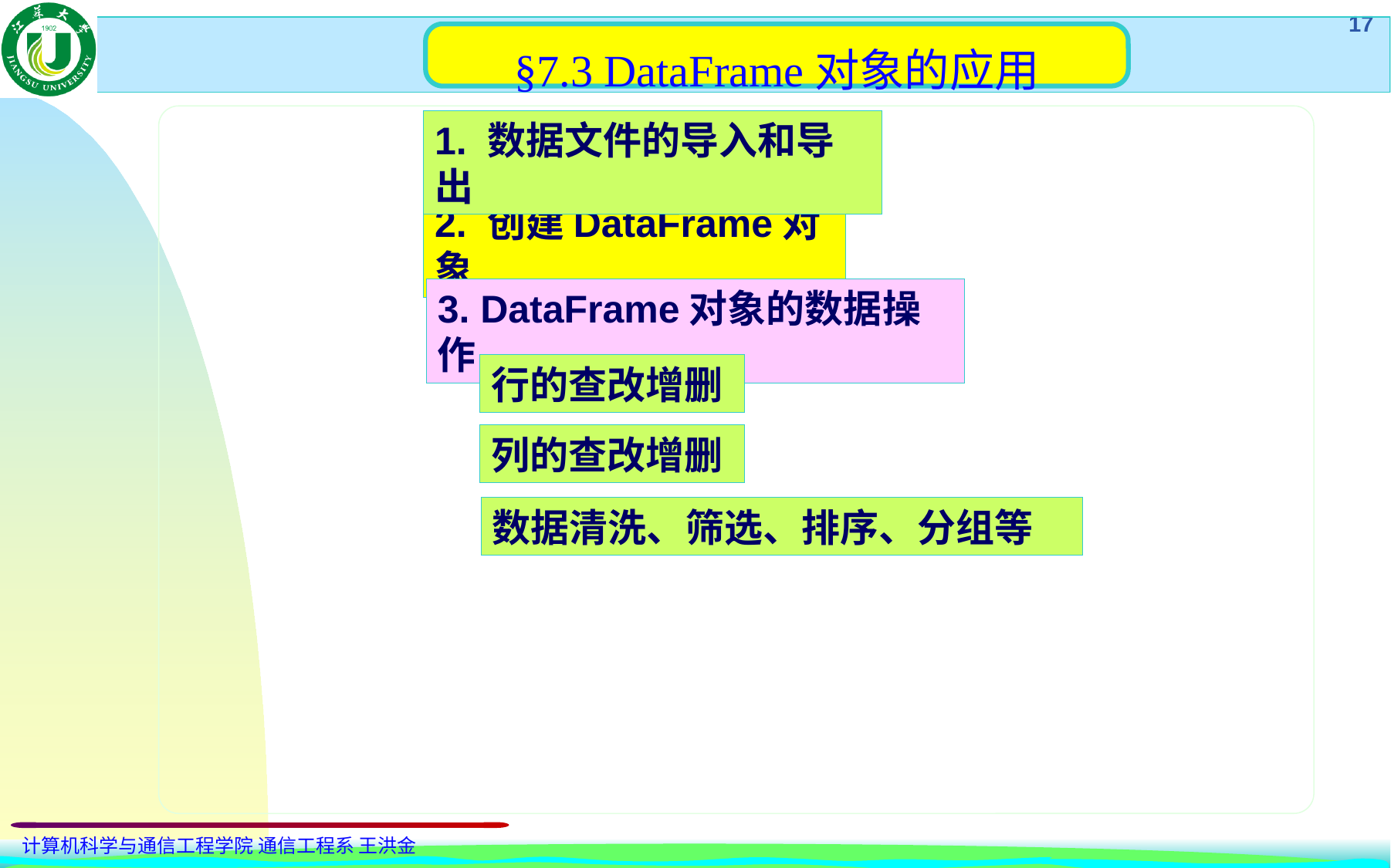

§7.3 DataFrame对象的应用
1. 数据文件的导入和导出
2. 创建DataFrame对象
3. DataFrame对象的数据操作
行的查改增删
列的查改增删
数据清洗、筛选、排序、分组等